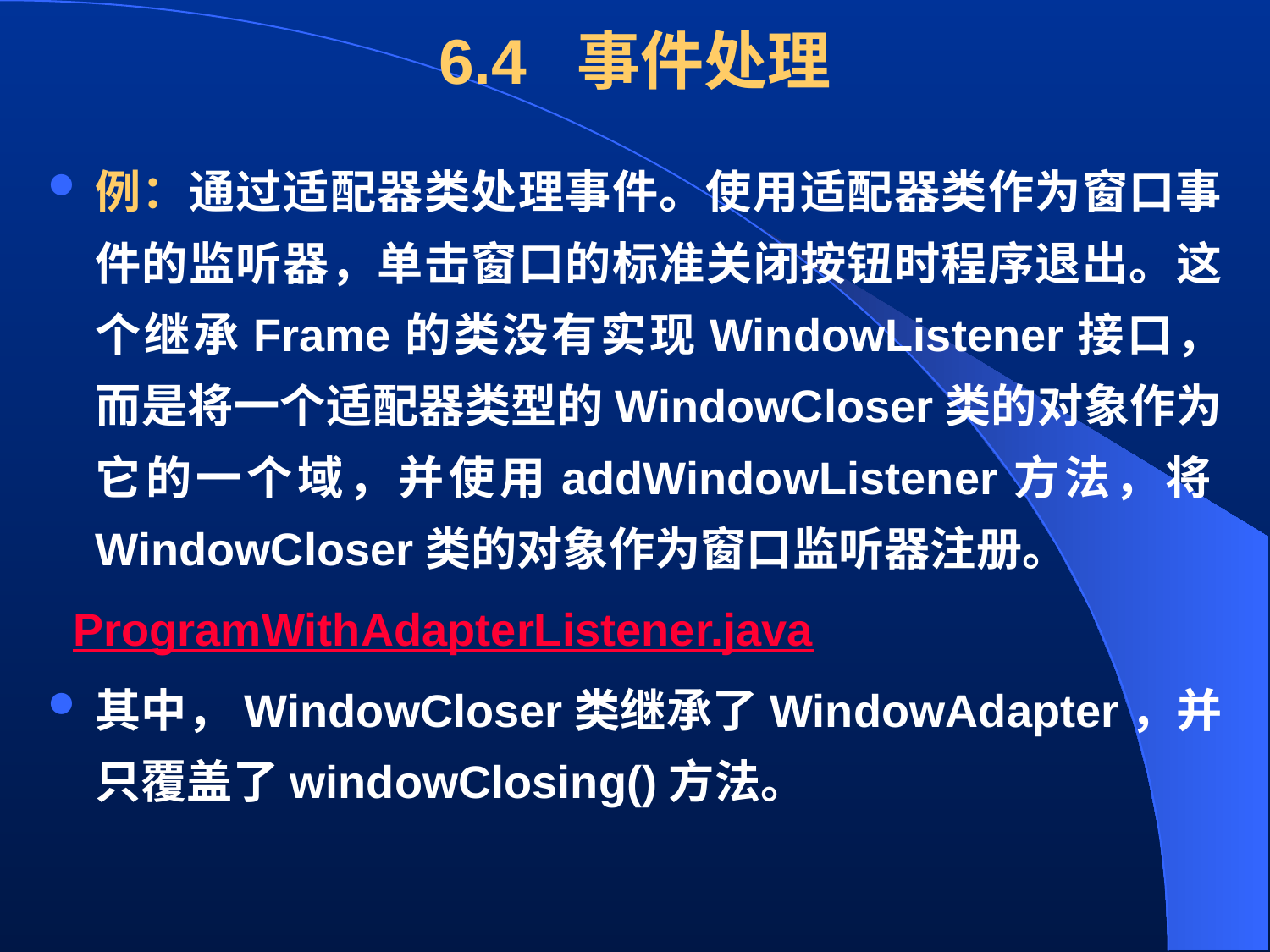

# 6.4  事件处理
例：通过适配器类处理事件。使用适配器类作为窗口事件的监听器，单击窗口的标准关闭按钮时程序退出。这个继承Frame的类没有实现WindowListener接口，而是将一个适配器类型的WindowCloser类的对象作为它的一个域，并使用addWindowListener方法，将WindowCloser类的对象作为窗口监听器注册。
  ProgramWithAdapterListener.java
其中，WindowCloser类继承了WindowAdapter，并只覆盖了windowClosing()方法。